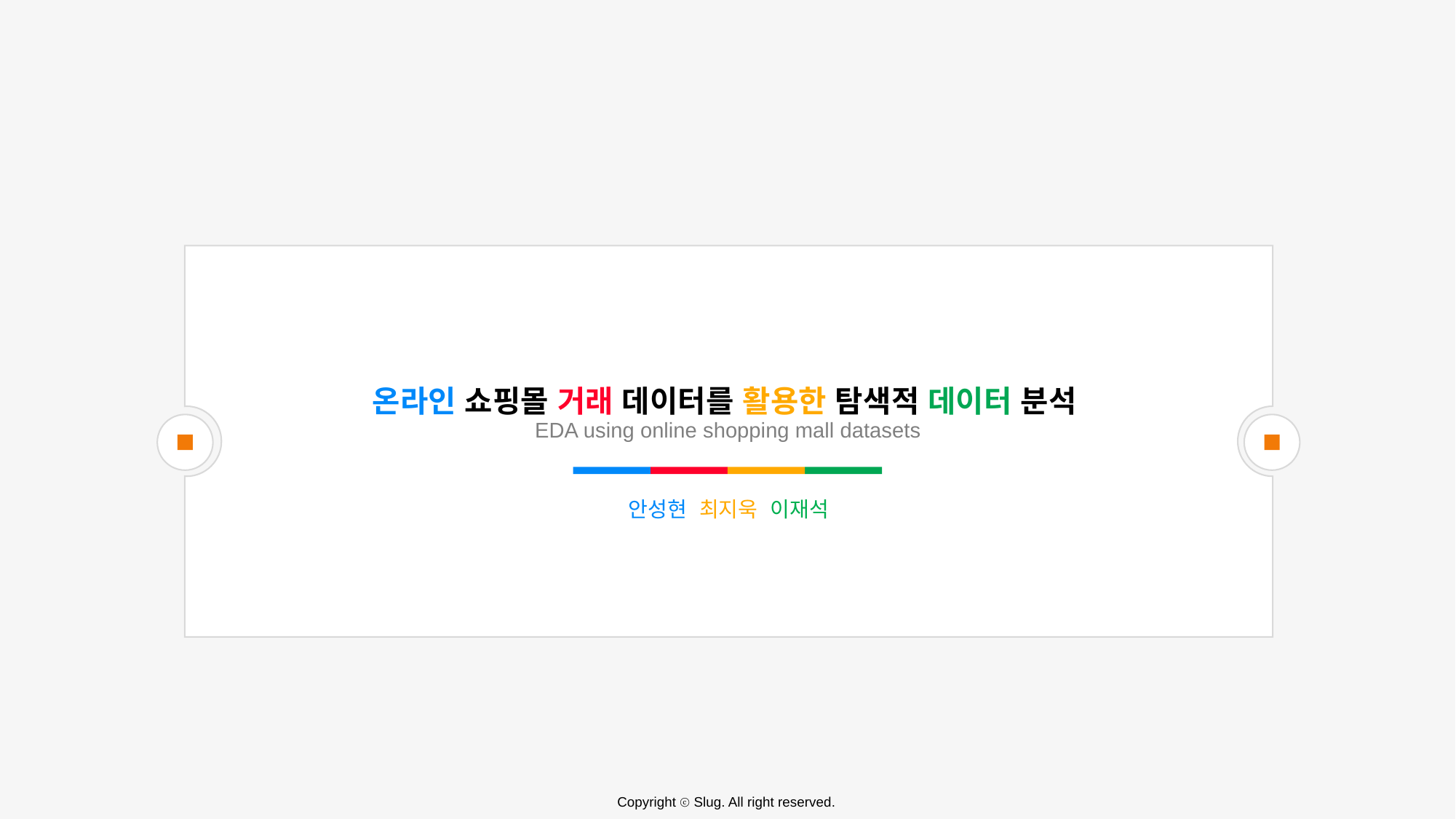

온라인 쇼핑몰 거래 데이터를 활용한 탐색적 데이터 분석
EDA using online shopping mall datasets

안성현  최지욱  이재석
Copyright ⓒ Slug. All right reserved.